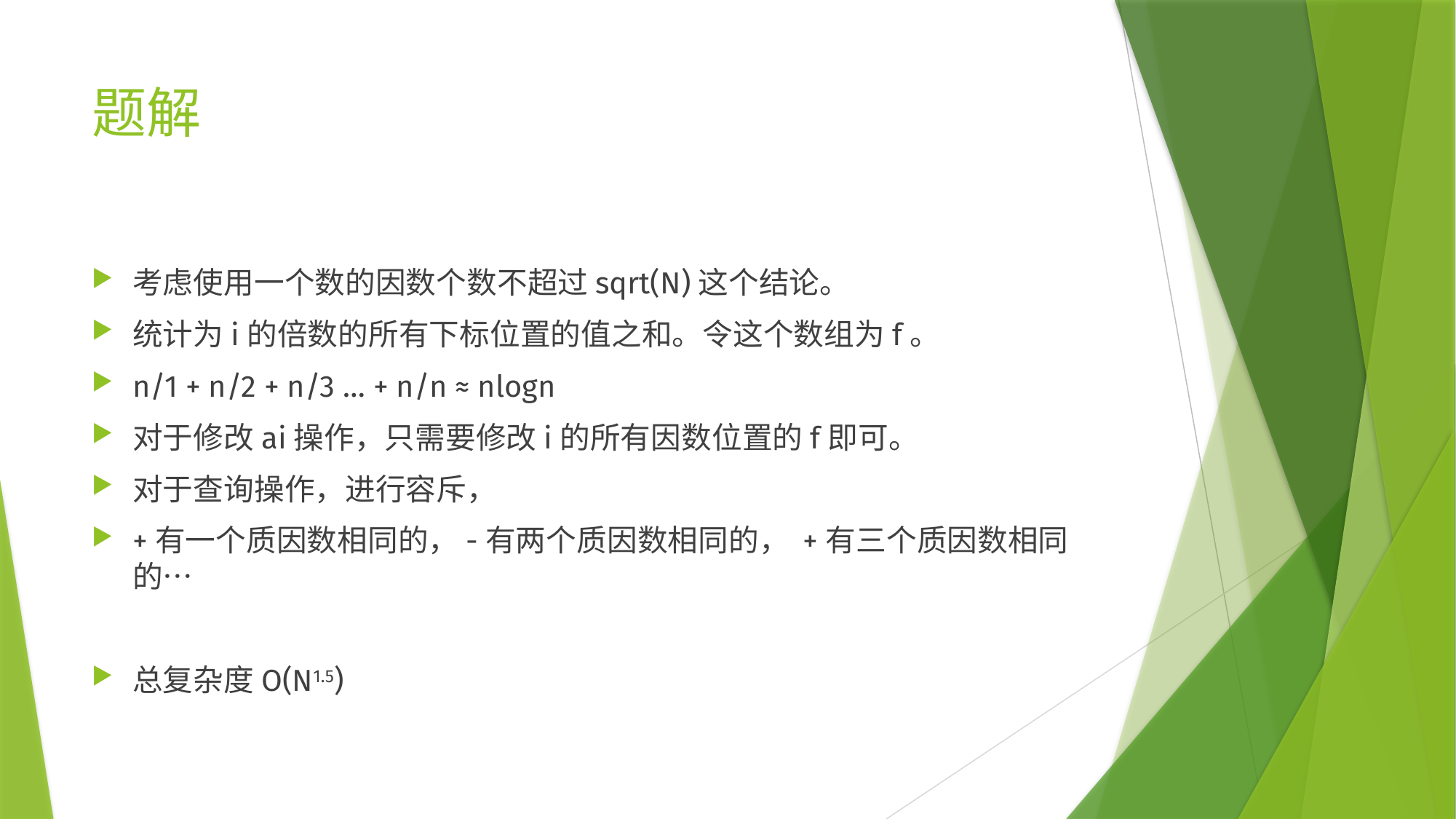

# 题解
考虑使用一个数的因数个数不超过sqrt(N)这个结论。
统计为i的倍数的所有下标位置的值之和。令这个数组为f。
n/1 + n/2 + n/3 … + n/n ≈ nlogn
对于修改ai操作，只需要修改i的所有因数位置的f即可。
对于查询操作，进行容斥，
+有一个质因数相同的，-有两个质因数相同的， +有三个质因数相同的…

总复杂度O(N1.5)